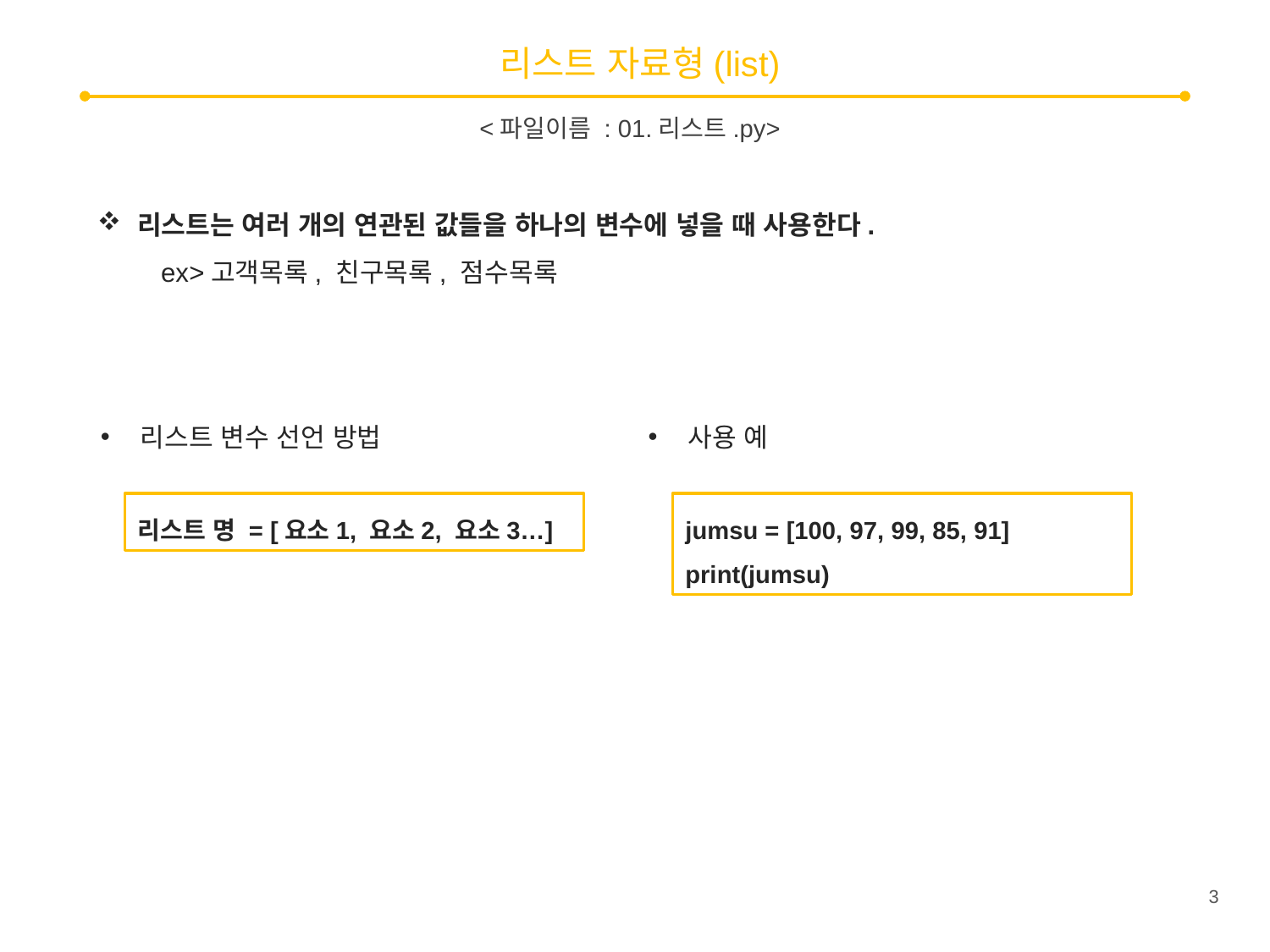

# 리스트 자료형(list)
<파일이름 : 01.리스트.py>
리스트는 여러 개의 연관된 값들을 하나의 변수에 넣을 때 사용한다.
ex>고객목록, 친구목록, 점수목록
리스트 변수 선언 방법
사용 예
리스트 명 = [요소1, 요소2, 요소3…]
jumsu = [100, 97, 99, 85, 91]
print(jumsu)